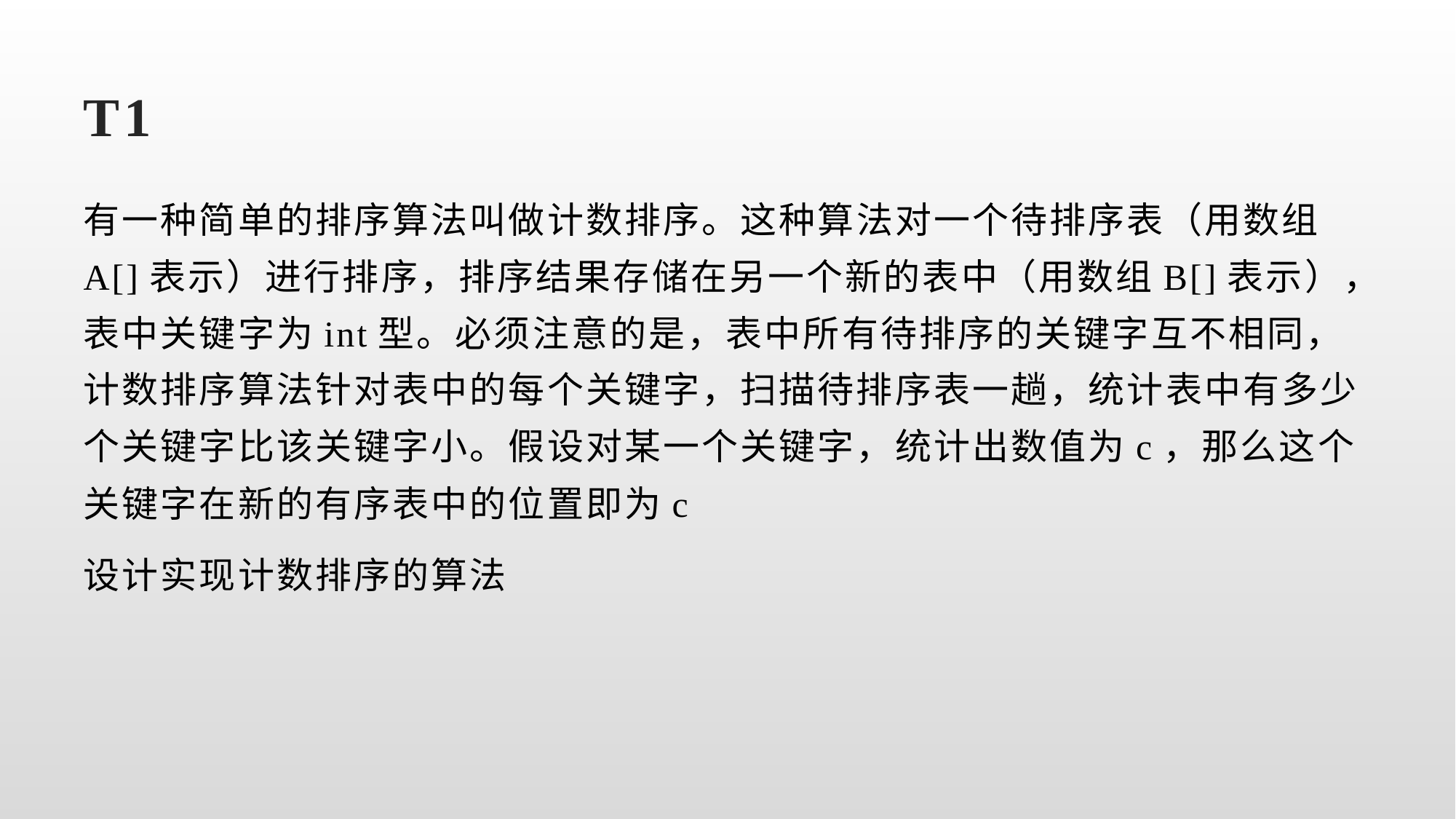

# T1
有一种简单的排序算法叫做计数排序。这种算法对一个待排序表（用数组A[]表示）进行排序，排序结果存储在另一个新的表中（用数组B[]表示），表中关键字为int型。必须注意的是，表中所有待排序的关键字互不相同，计数排序算法针对表中的每个关键字，扫描待排序表一趟，统计表中有多少个关键字比该关键字小。假设对某一个关键字，统计出数值为c，那么这个关键字在新的有序表中的位置即为c
设计实现计数排序的算法